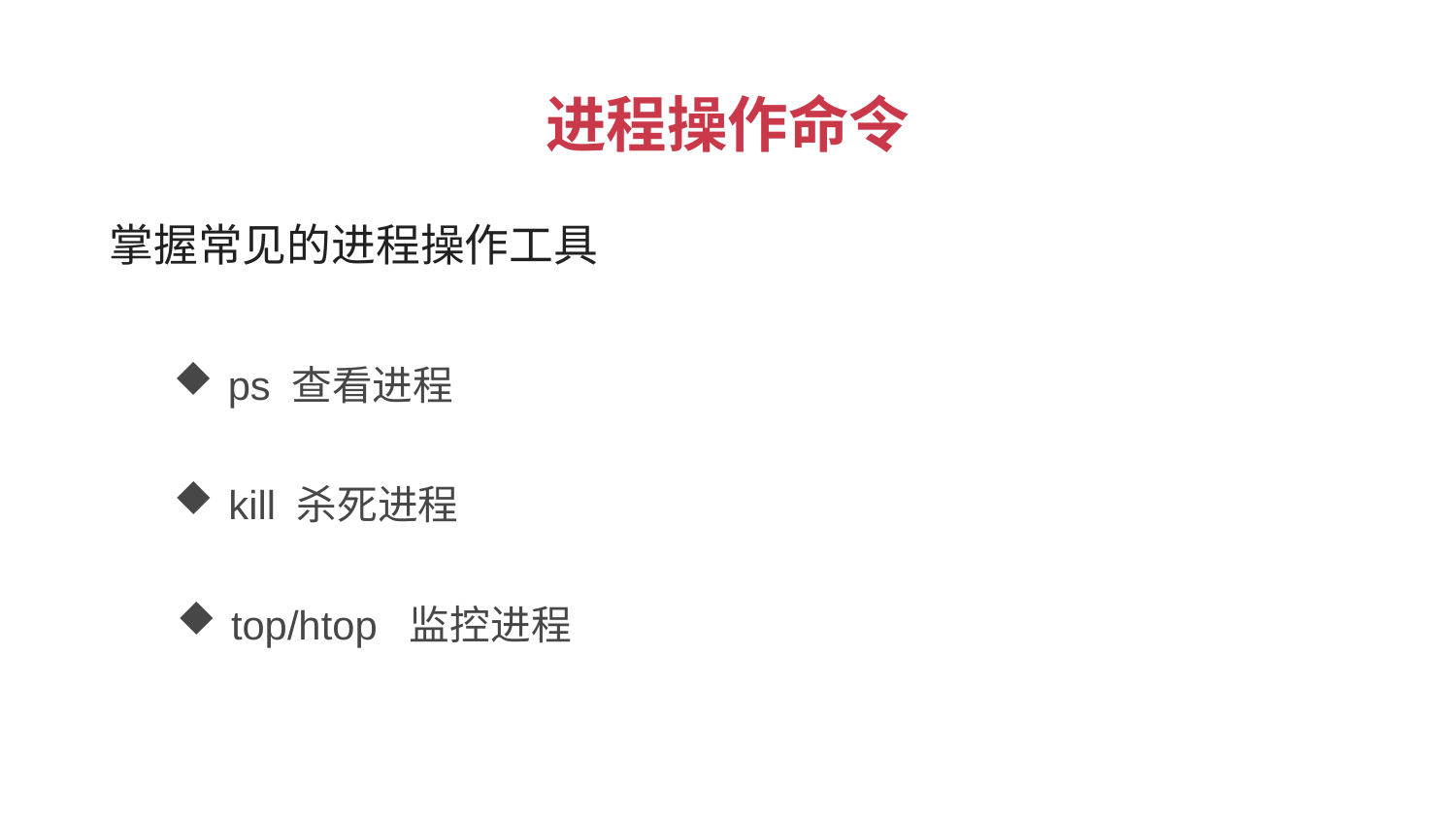

进程操作命令
 掌握常见的进程操作工具
ps 查看进程
kill 杀死进程
top/htop  监控进程